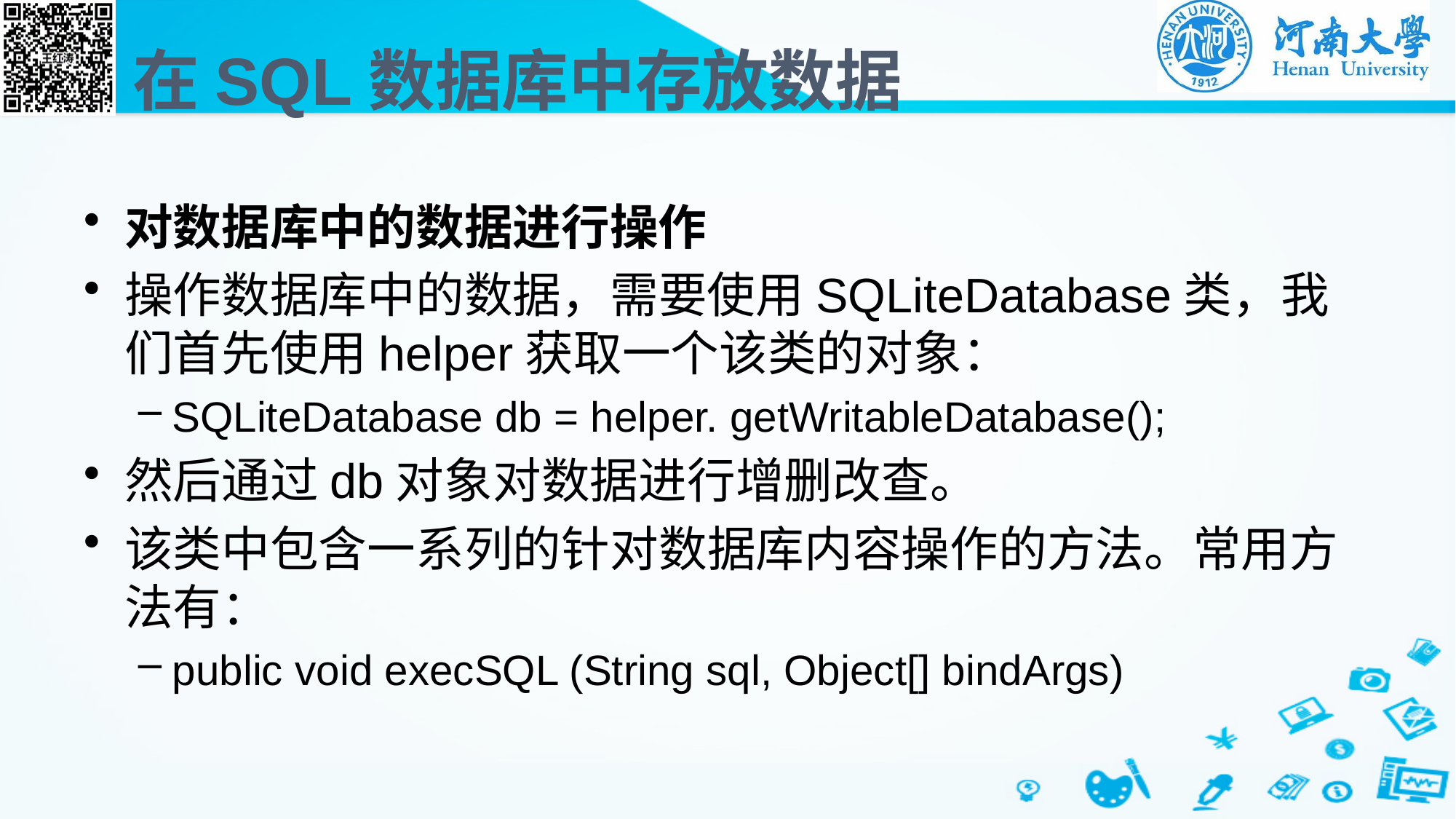

# 在SQL数据库中存放数据
对数据库中的数据进行操作
操作数据库中的数据，需要使用SQLiteDatabase类，我们首先使用helper获取一个该类的对象：
SQLiteDatabase db = helper. getWritableDatabase();
然后通过db对象对数据进行增删改查。
该类中包含一系列的针对数据库内容操作的方法。常用方法有：
public void execSQL (String sql, Object[] bindArgs)